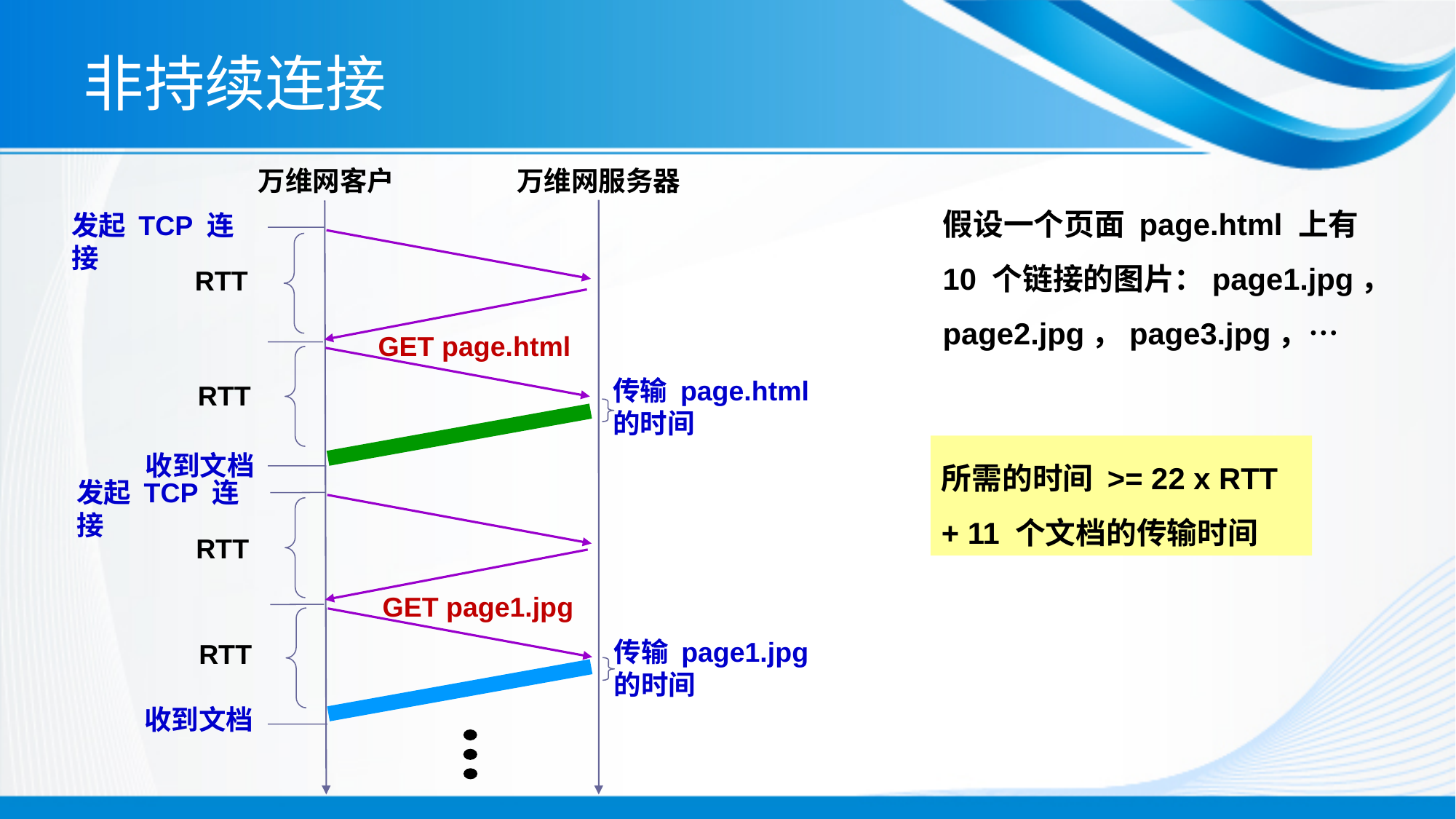

# 非持续连接
万维网客户
万维网服务器
假设一个页面 page.html 上有 10 个链接的图片：page1.jpg， page2.jpg，page3.jpg，…

发起 TCP 连接

RTT

GET page.html

RTT

收到文档

传输 page.html 的时间
所需的时间 >= 22 x RTT
+ 11 个文档的传输时间
发起 TCP 连接

RTT

GET page1.jpg

传输 page1.jpg
的时间
RTT

收到文档